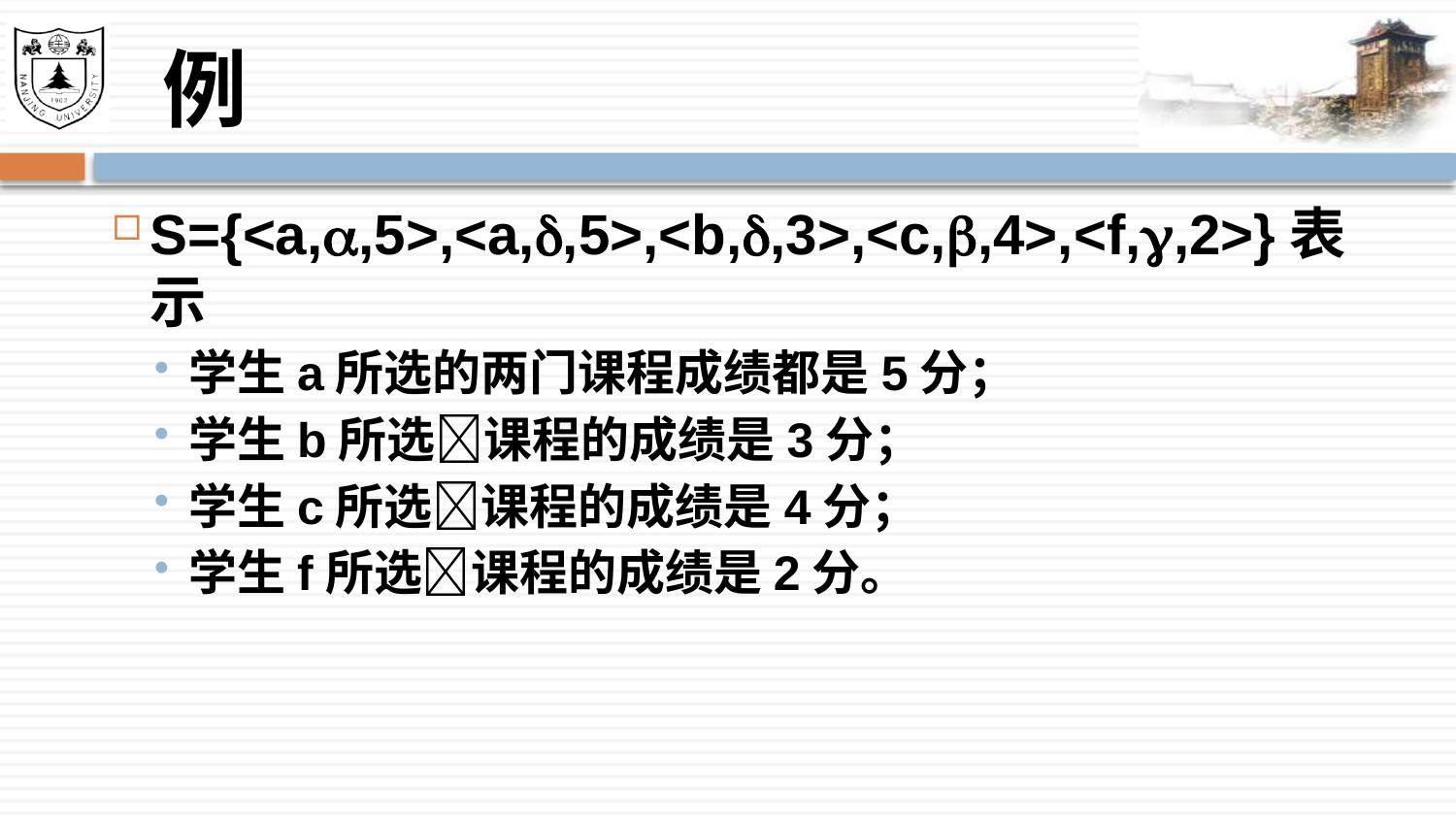

# 例
S={<a,α,5>,<a,δ,5>,<b,δ,3>,<c,β,4>,<f,γ,2>}表示
学生a所选的两门课程成绩都是5分；
学生b所选δ课程的成绩是3分；
学生c所选β课程的成绩是4分；
学生f所选γ课程的成绩是2分。